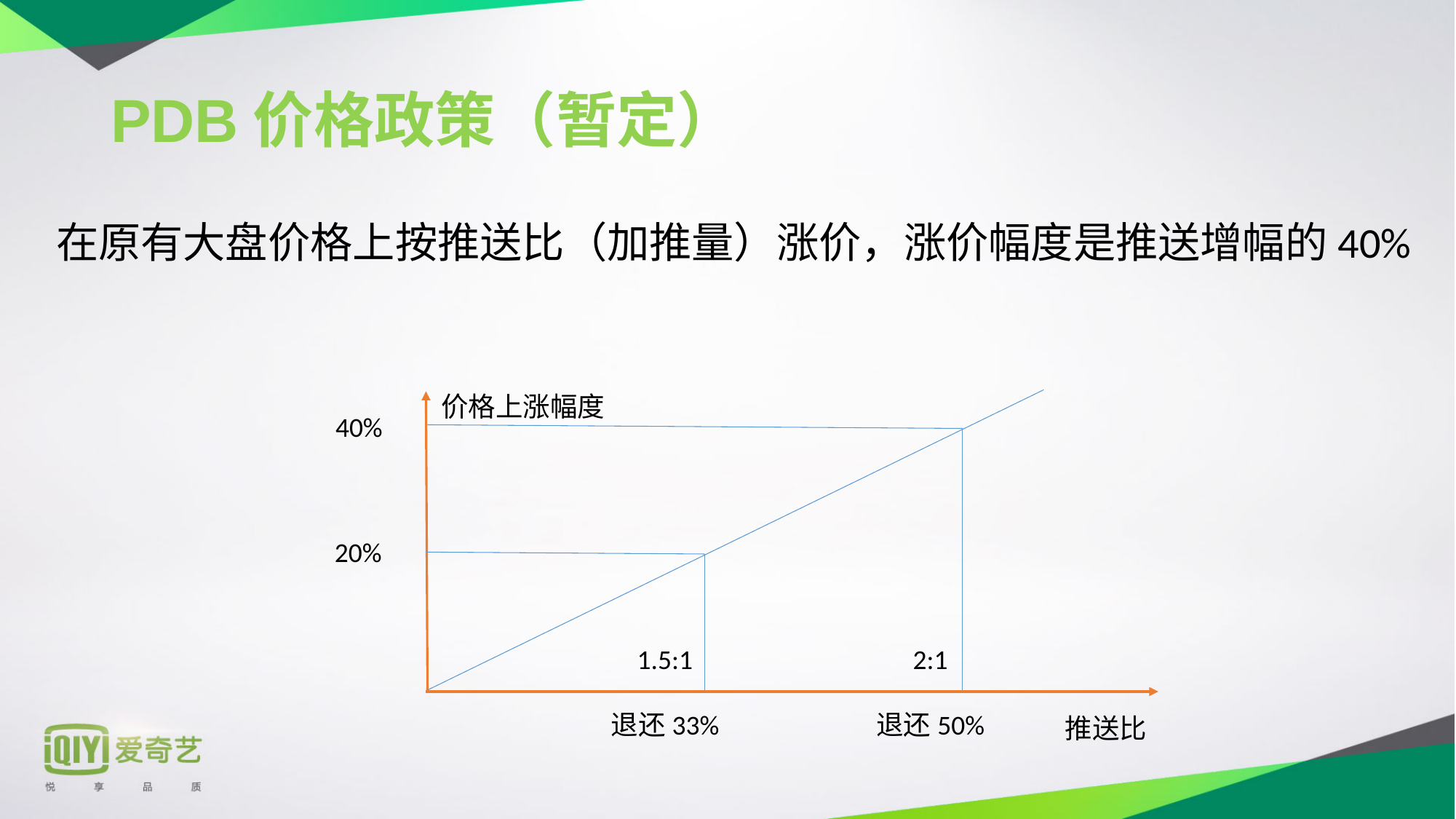

# PDB价格政策（暂定）
在原有大盘价格上按推送比（加推量）涨价，涨价幅度是推送增幅的40%
价格上涨幅度
40%
20%
1.5:1

退还33%
2:1

退还50%
推送比